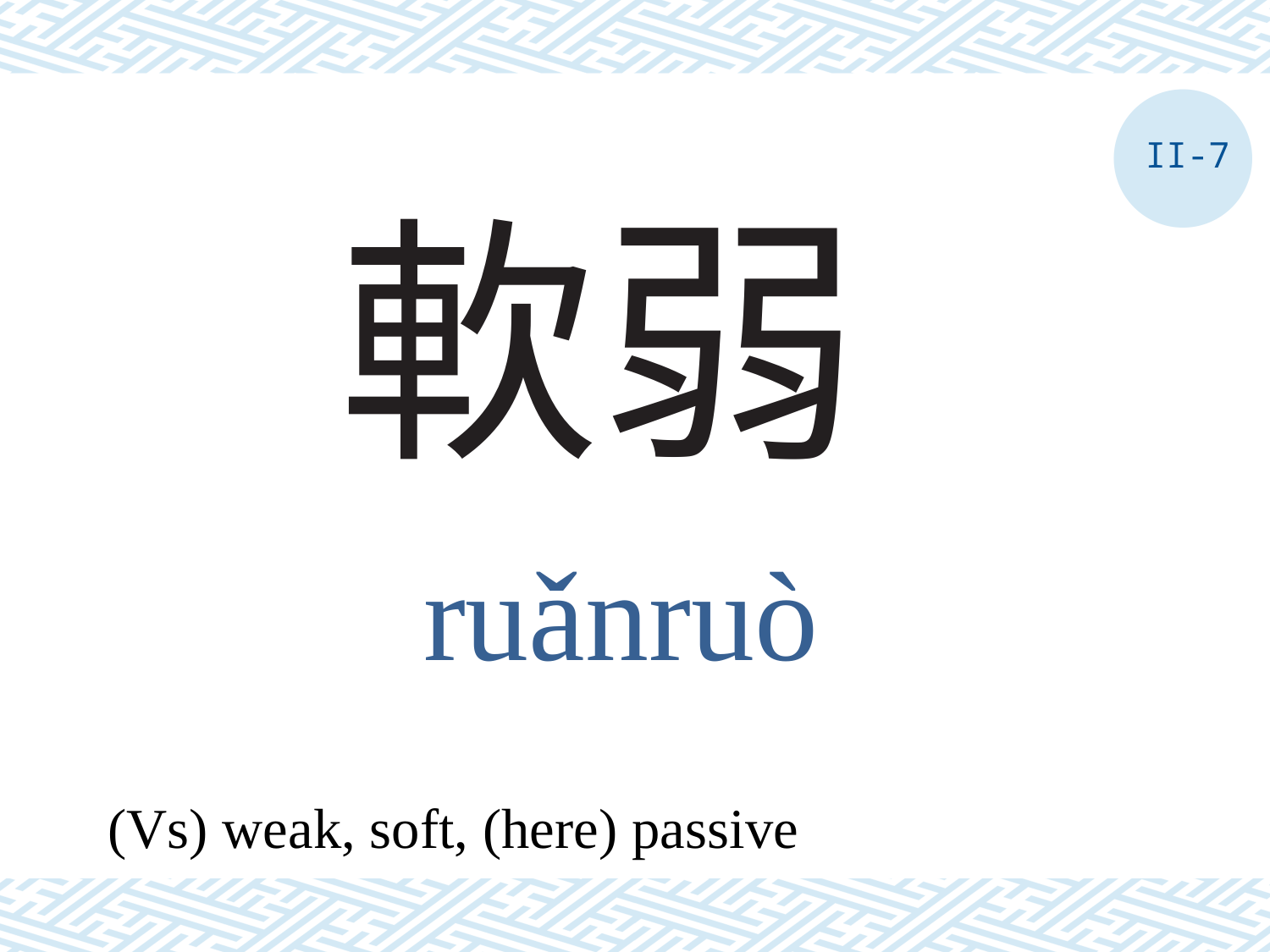

II-7

# 軟弱
ruǎnruò
(Vs) weak, soft, (here) passive